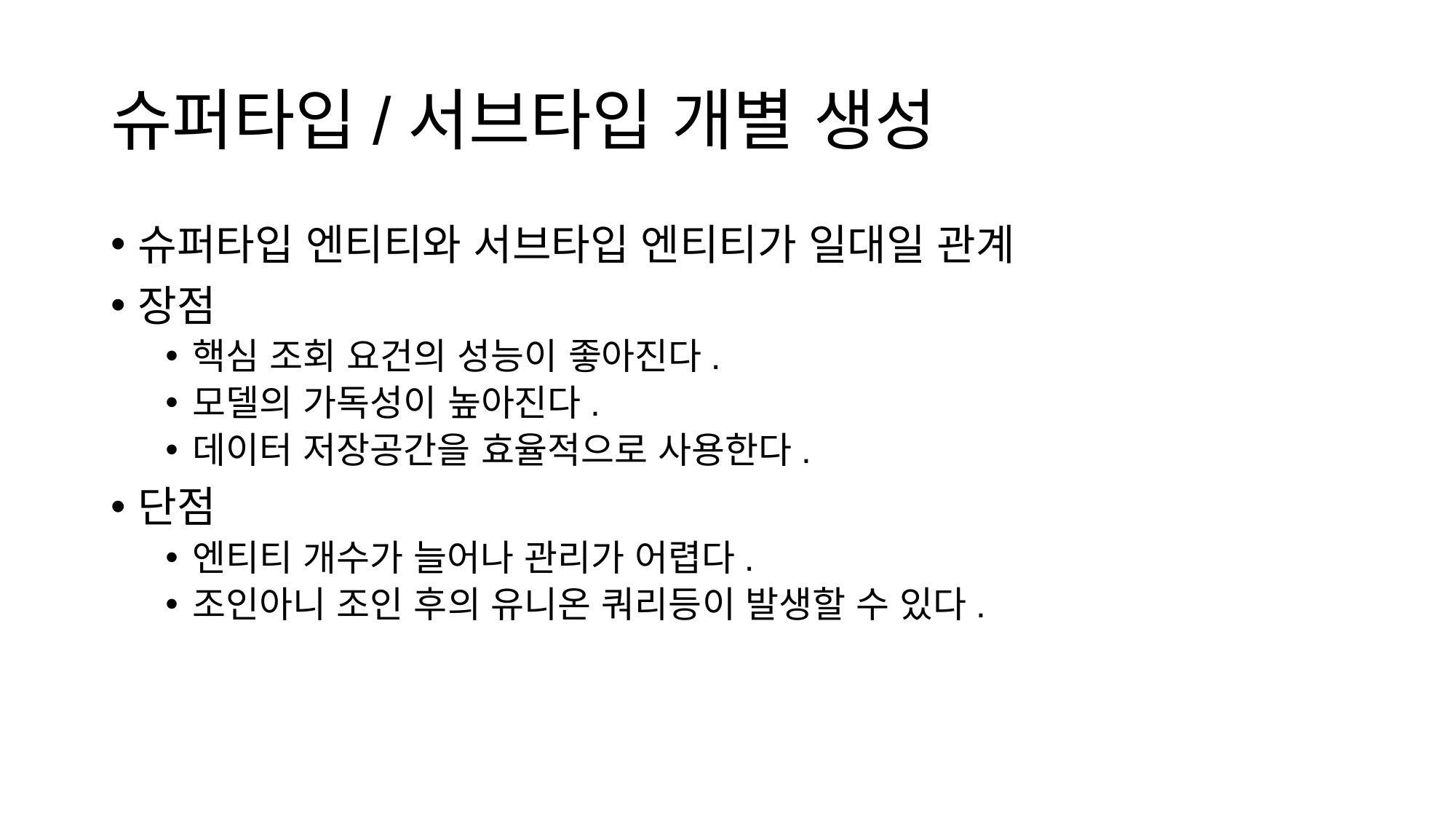

# 슈퍼타입/서브타입 개별 생성
슈퍼타입 엔티티와 서브타입 엔티티가 일대일 관계
장점
핵심 조회 요건의 성능이 좋아진다.
모델의 가독성이 높아진다.
데이터 저장공간을 효율적으로 사용한다.
단점
엔티티 개수가 늘어나 관리가 어렵다.
조인아니 조인 후의 유니온 쿼리등이 발생할 수 있다.